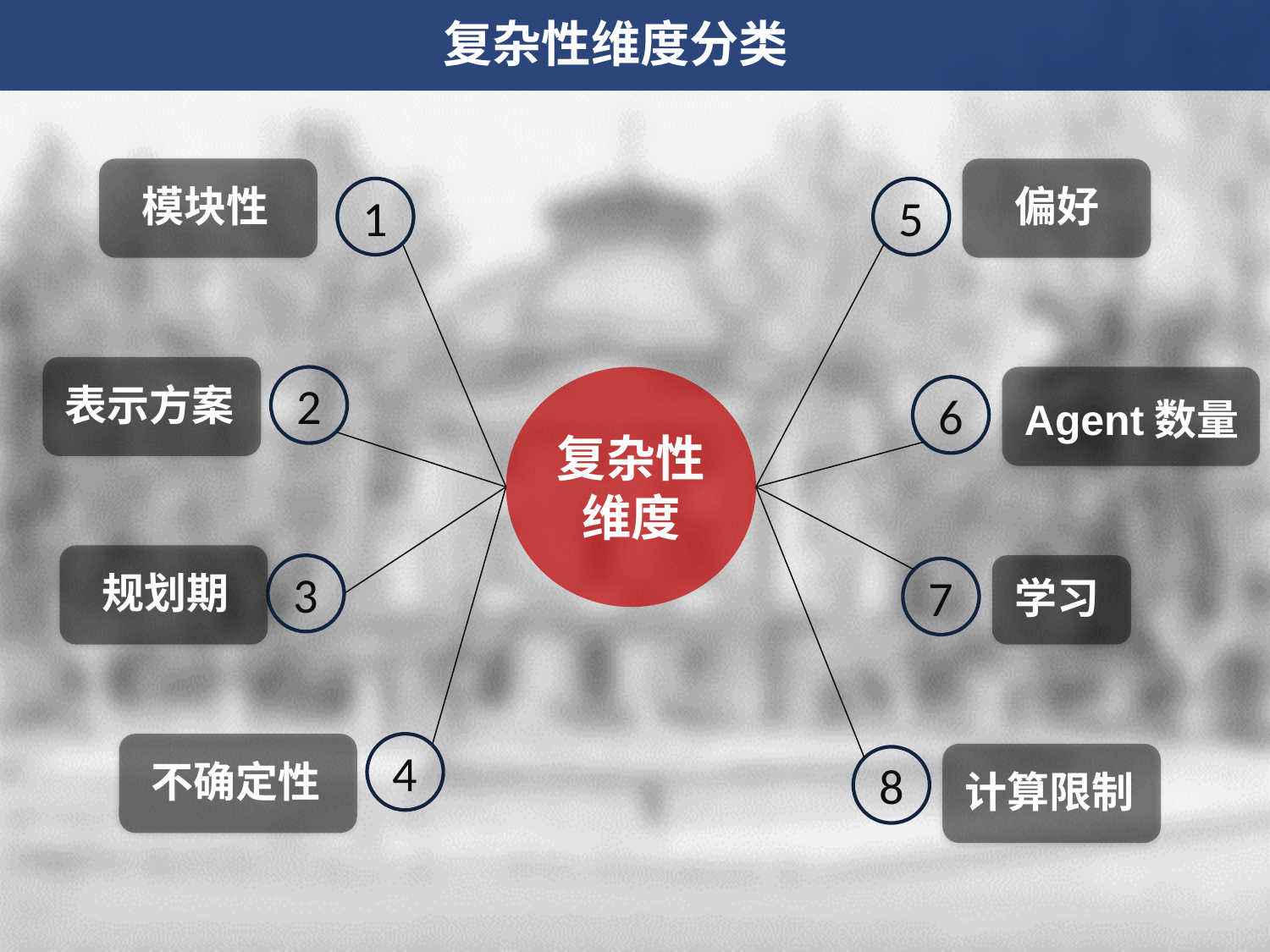

复杂性维度分类

模块性
偏好
1
5

2
复杂性维度

表示方案
6
Agent数量

3

7
规划期
学习

4

8
不确定性
计算限制